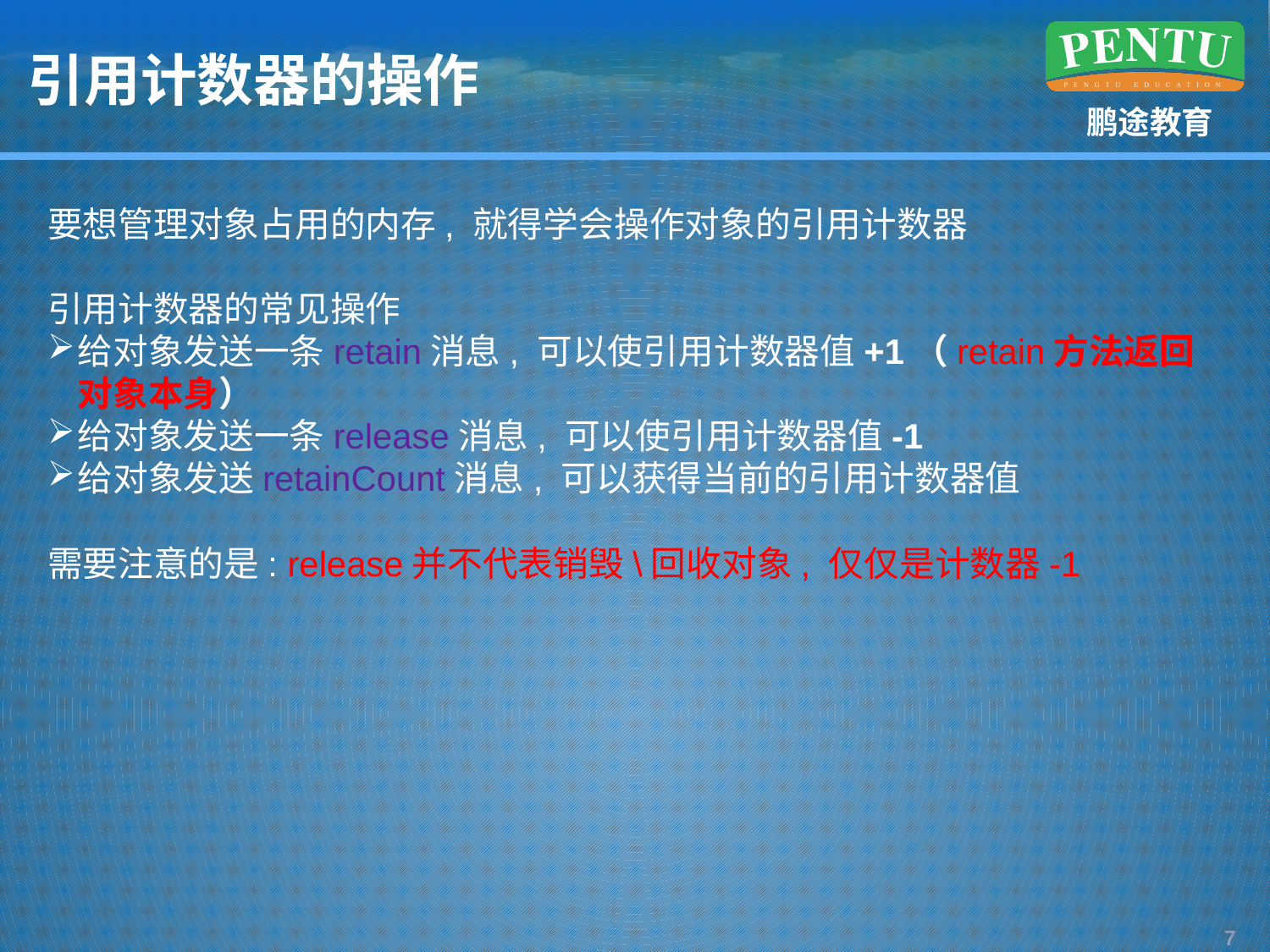

# 引用计数器的操作
要想管理对象占用的内存, 就得学会操作对象的引用计数器

引用计数器的常见操作
给对象发送一条retain消息, 可以使引用计数器值+1（retain方法返回对象本身）
给对象发送一条release消息, 可以使引用计数器值-1
给对象发送retainCount消息, 可以获得当前的引用计数器值

需要注意的是: release并不代表销毁\回收对象, 仅仅是计数器-1
7